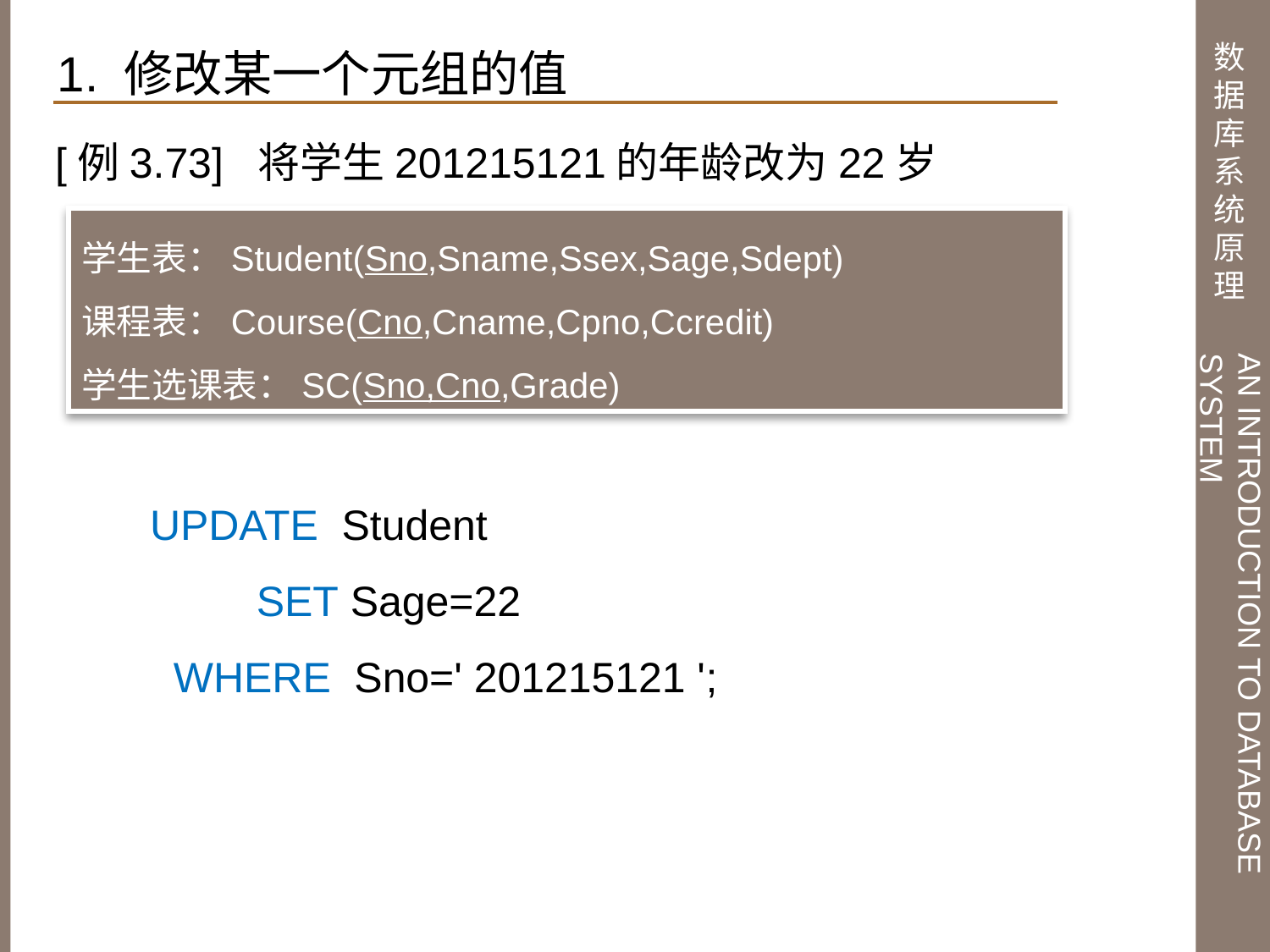

1. 修改某一个元组的值
[例3.73]  将学生201215121的年龄改为22岁

学生表：Student(Sno,Sname,Ssex,Sage,Sdept)
课程表：Course(Cno,Cname,Cpno,Ccredit)
学生选课表：SC(Sno,Cno,Grade)
UPDATE  Student
         SET Sage=22
  WHERE  Sno=' 201215121 ';